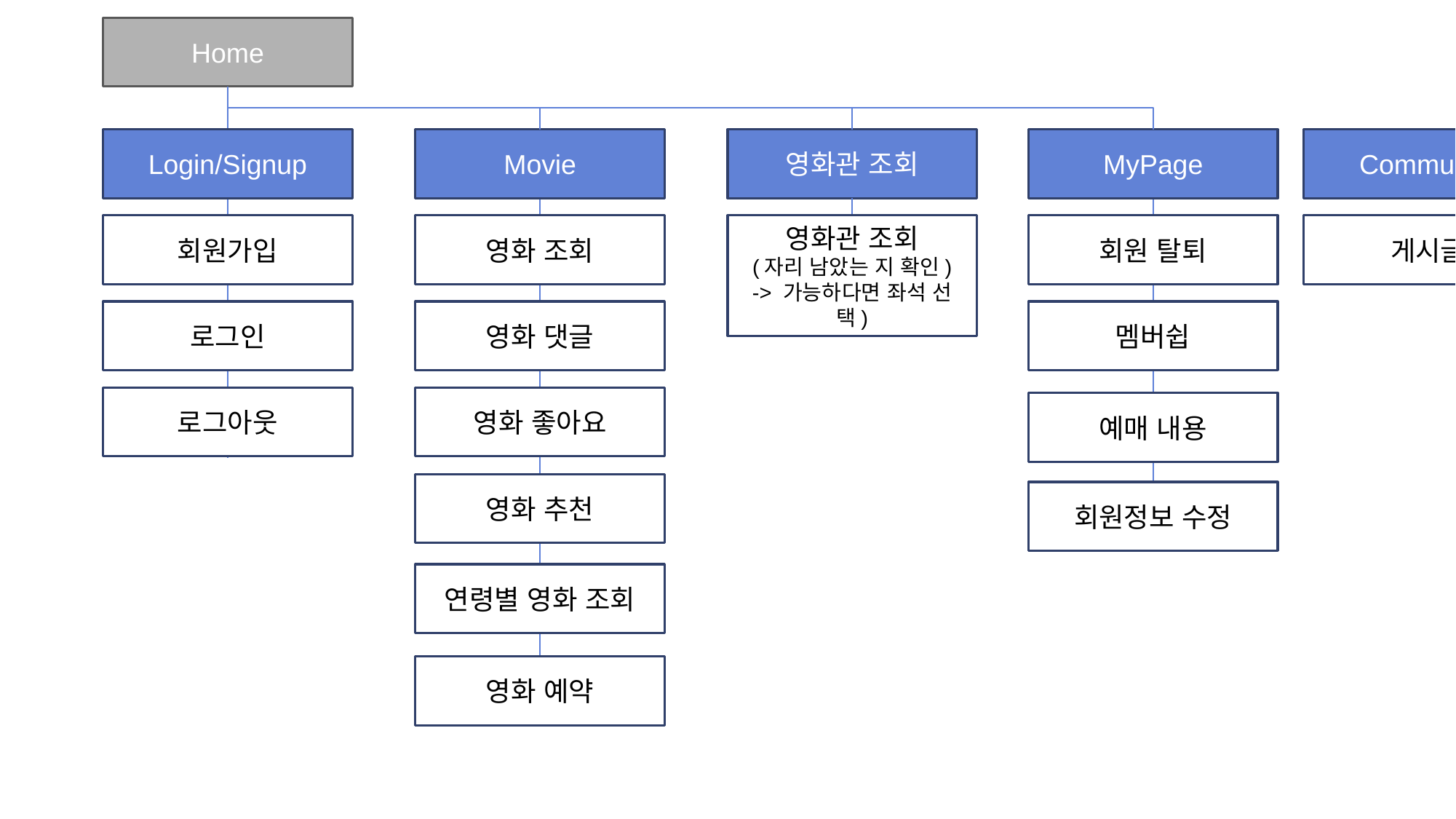

Home
Login/Signup
Movie
영화관 조회
Community
MyPage
회원가입
영화 조회
영화관 조회
(자리 남았는 지 확인)
-> 가능하다면 좌석 선택)
회원 탈퇴
게시글
로그인
영화 댓글
멤버쉽
로그아웃
영화 좋아요
예매 내용
영화 추천
회원정보 수정
연령별 영화 조회
영화 예약